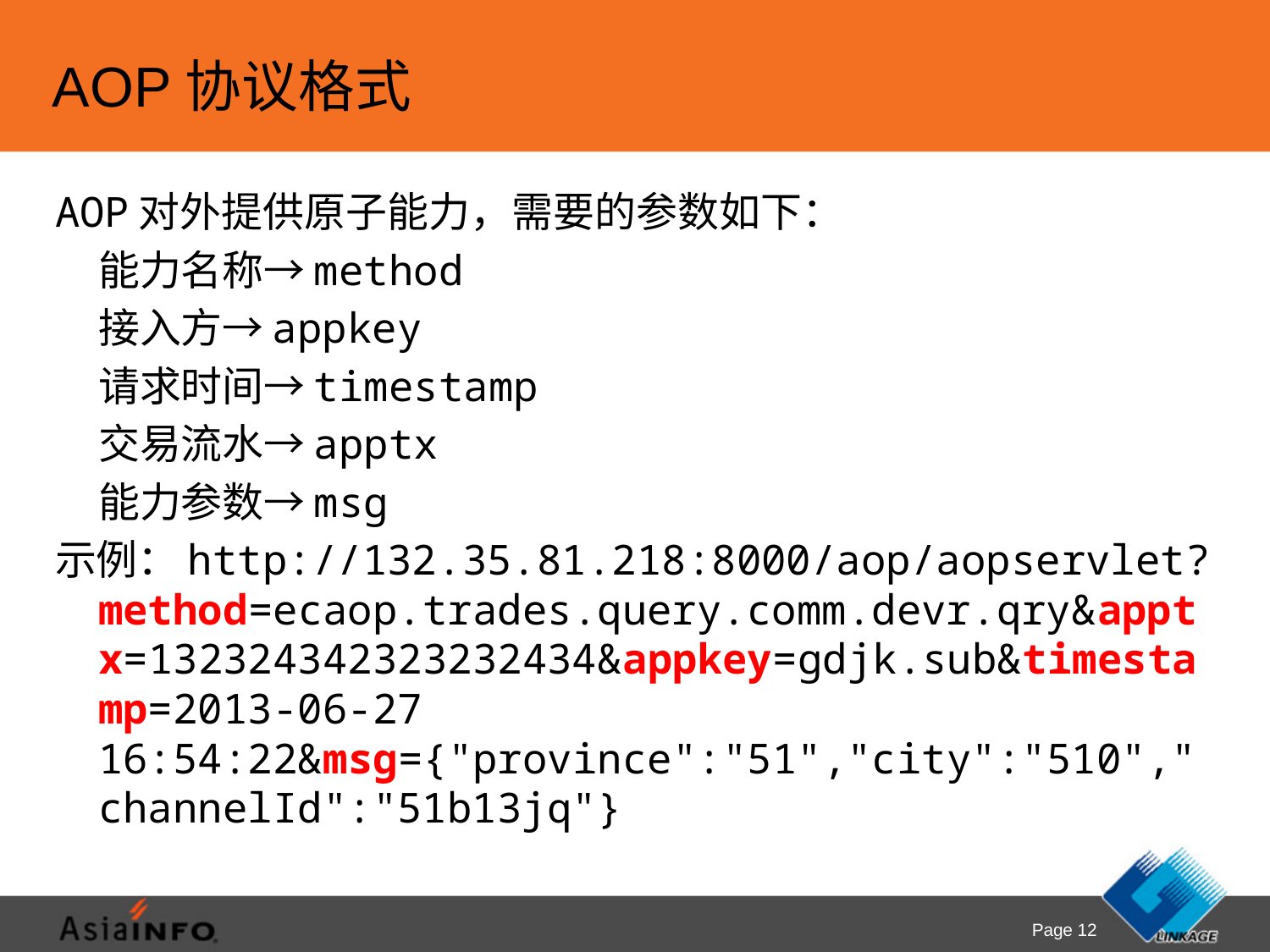

# AOP协议格式
AOP对外提供原子能力，需要的参数如下：
	能力名称→method
	接入方→appkey
	请求时间→timestamp
	交易流水→apptx
	能力参数→msg
示例：http://132.35.81.218:8000/aop/aopservlet?method=ecaop.trades.query.comm.devr.qry&apptx=132324342323232434&appkey=gdjk.sub&timestamp=2013-06-27 16:54:22&msg={"province":"51","city":"510","channelId":"51b13jq"}